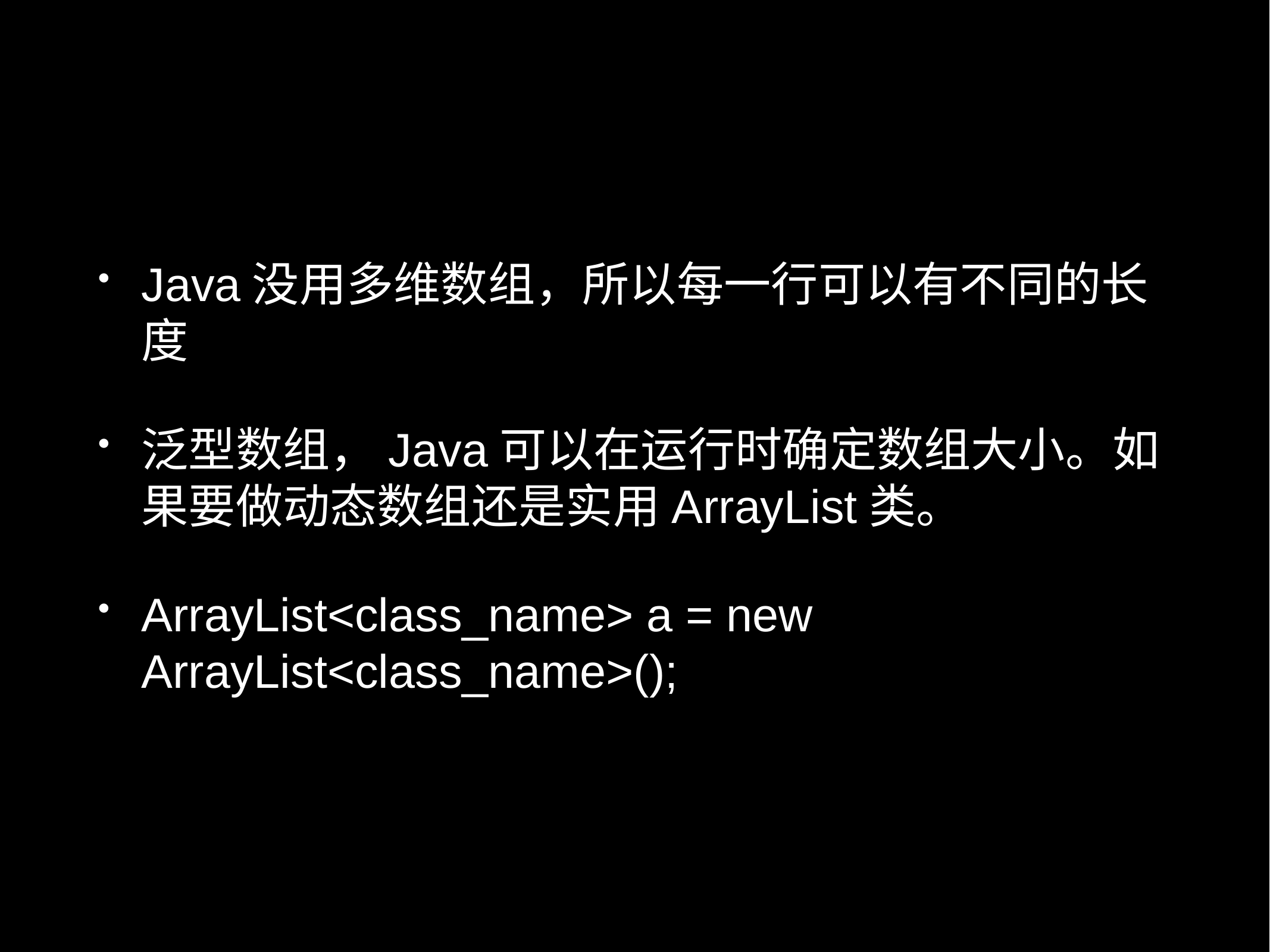

Java没用多维数组，所以每一行可以有不同的长度
泛型数组，Java可以在运行时确定数组大小。如果要做动态数组还是实用ArrayList类。
ArrayList<class_name> a = new ArrayList<class_name>();